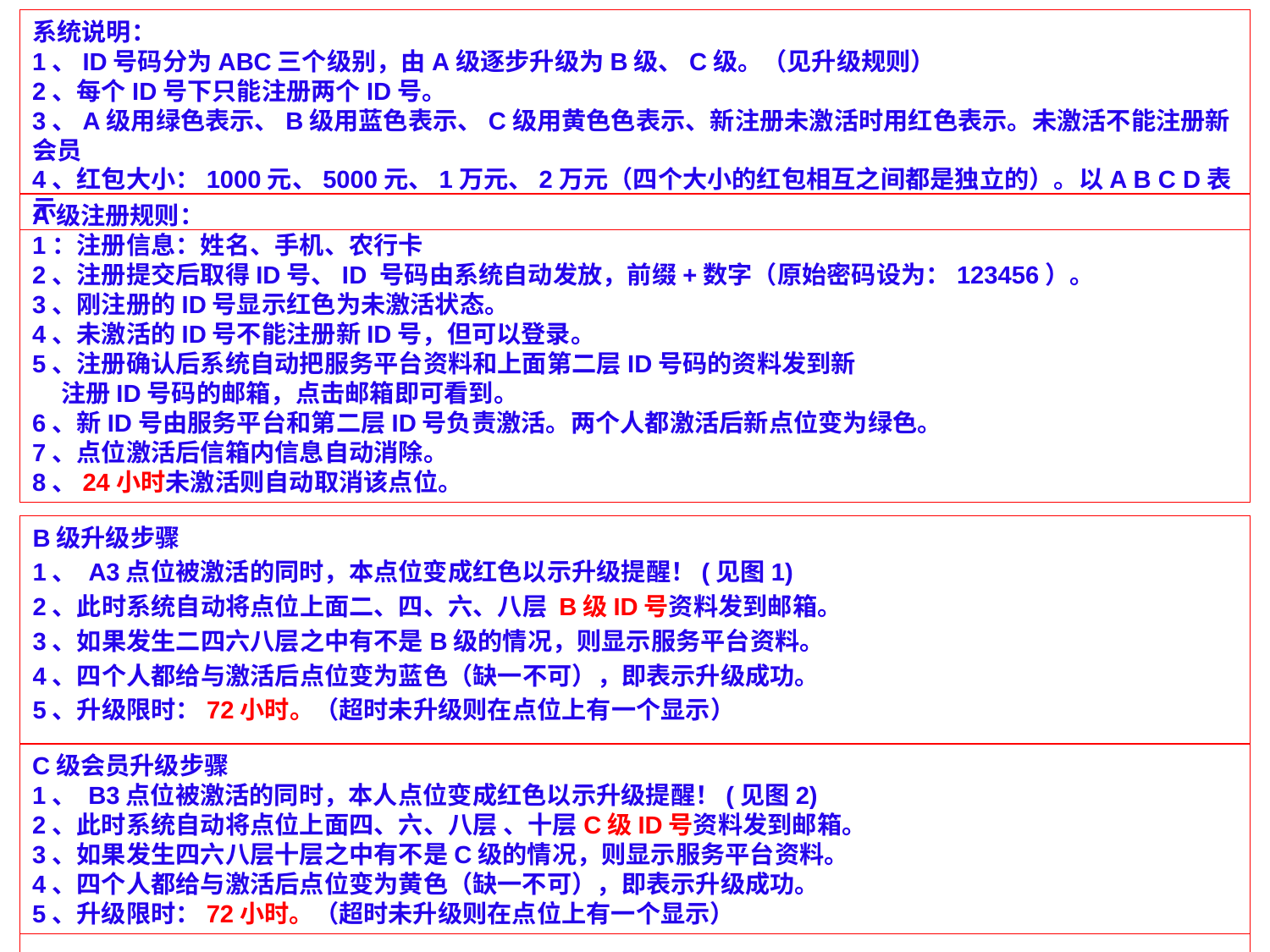

系统说明：
1、ID号码分为ABC三个级别，由A级逐步升级为B级、C级。（见升级规则）
2、每个ID号下只能注册两个ID号。
3、A级用绿色表示、B级用蓝色表示、C级用黄色色表示、新注册未激活时用红色表示。未激活不能注册新会员
4、红包大小：1000元、5000元、1万元、2万元（四个大小的红包相互之间都是独立的）。以A B C D表示
A级注册规则：
1：注册信息：姓名、手机、农行卡
2、注册提交后取得ID号、ID 号码由系统自动发放，前缀+数字（原始密码设为：123456）。
3、刚注册的ID号显示红色为未激活状态。
4、未激活的ID号不能注册新ID号，但可以登录。
5、注册确认后系统自动把服务平台资料和上面第二层ID号码的资料发到新
    注册ID号码的邮箱，点击邮箱即可看到。
6、新ID号由服务平台和第二层ID号负责激活。两个人都激活后新点位变为绿色。
7、点位激活后信箱内信息自动消除。
8、24小时未激活则自动取消该点位。
B级升级步骤
1、 A3点位被激活的同时，本点位变成红色以示升级提醒！(见图1)
2、此时系统自动将点位上面二、四、六、八层 B级ID号资料发到邮箱。
3、如果发生二四六八层之中有不是B级的情况，则显示服务平台资料。
4、四个人都给与激活后点位变为蓝色（缺一不可），即表示升级成功。
5、升级限时：72小时。（超时未升级则在点位上有一个显示）
C级会员升级步骤
1、 B3点位被激活的同时，本人点位变成红色以示升级提醒！(见图2)
2、此时系统自动将点位上面四、六、八层 、十层C级ID号资料发到邮箱。
3、如果发生四六八层十层之中有不是C级的情况，则显示服务平台资料。
4、四个人都给与激活后点位变为黄色（缺一不可），即表示升级成功。
5、升级限时：72小时。（超时未升级则在点位上有一个显示）